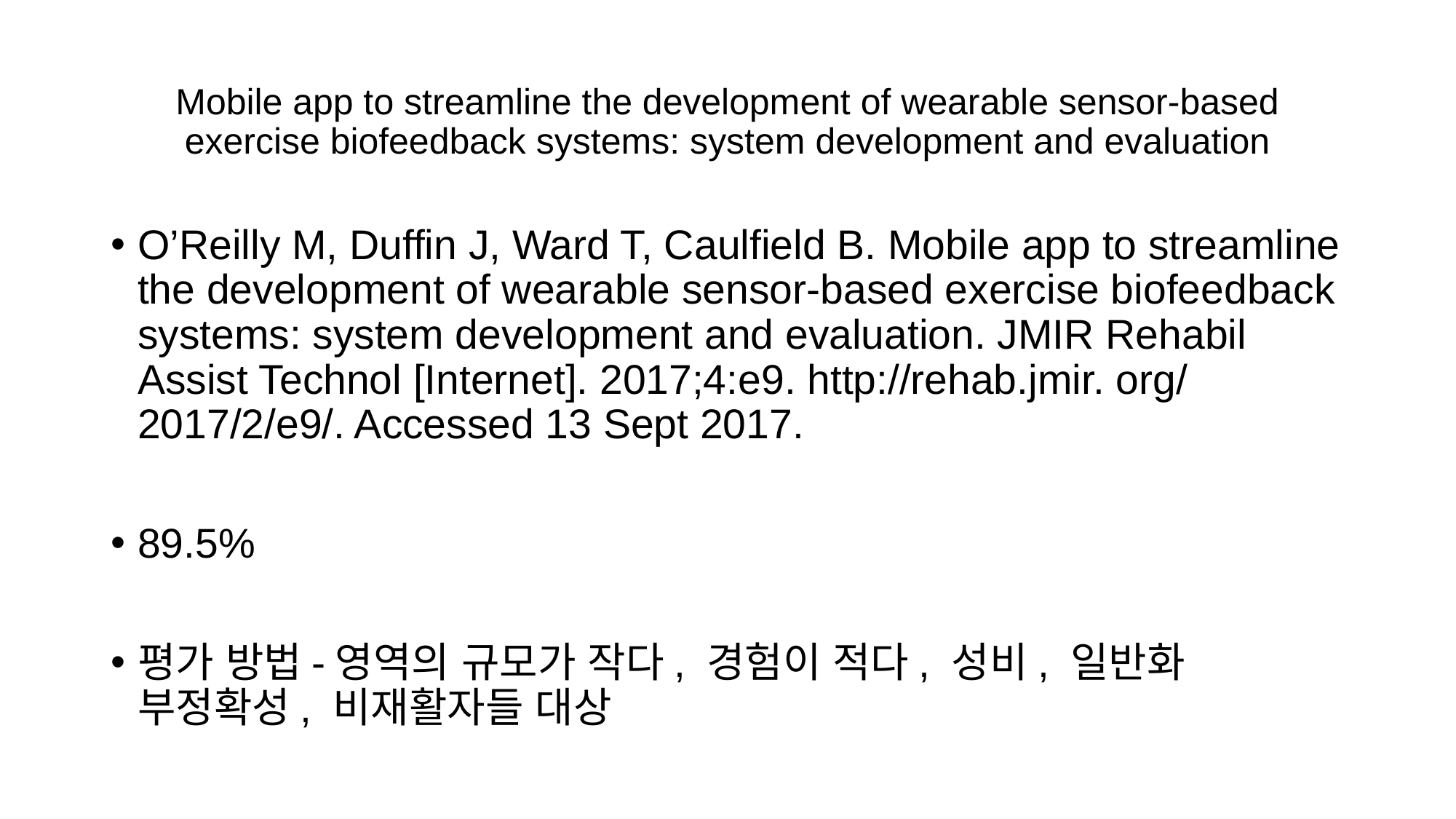

# Mobile app to streamline the development of wearable sensor-based exercise biofeedback systems: system development and evaluation
O’Reilly M, Duffin J, Ward T, Caulfield B. Mobile app to streamline the development of wearable sensor-based exercise biofeedback systems: system development and evaluation. JMIR Rehabil Assist Technol [Internet]. 2017;4:e9. http://rehab.jmir. org/2017/2/e9/. Accessed 13 Sept 2017.

89.5%

평가 방법-영역의 규모가 작다, 경험이 적다, 성비, 일반화 부정확성, 비재활자들 대상